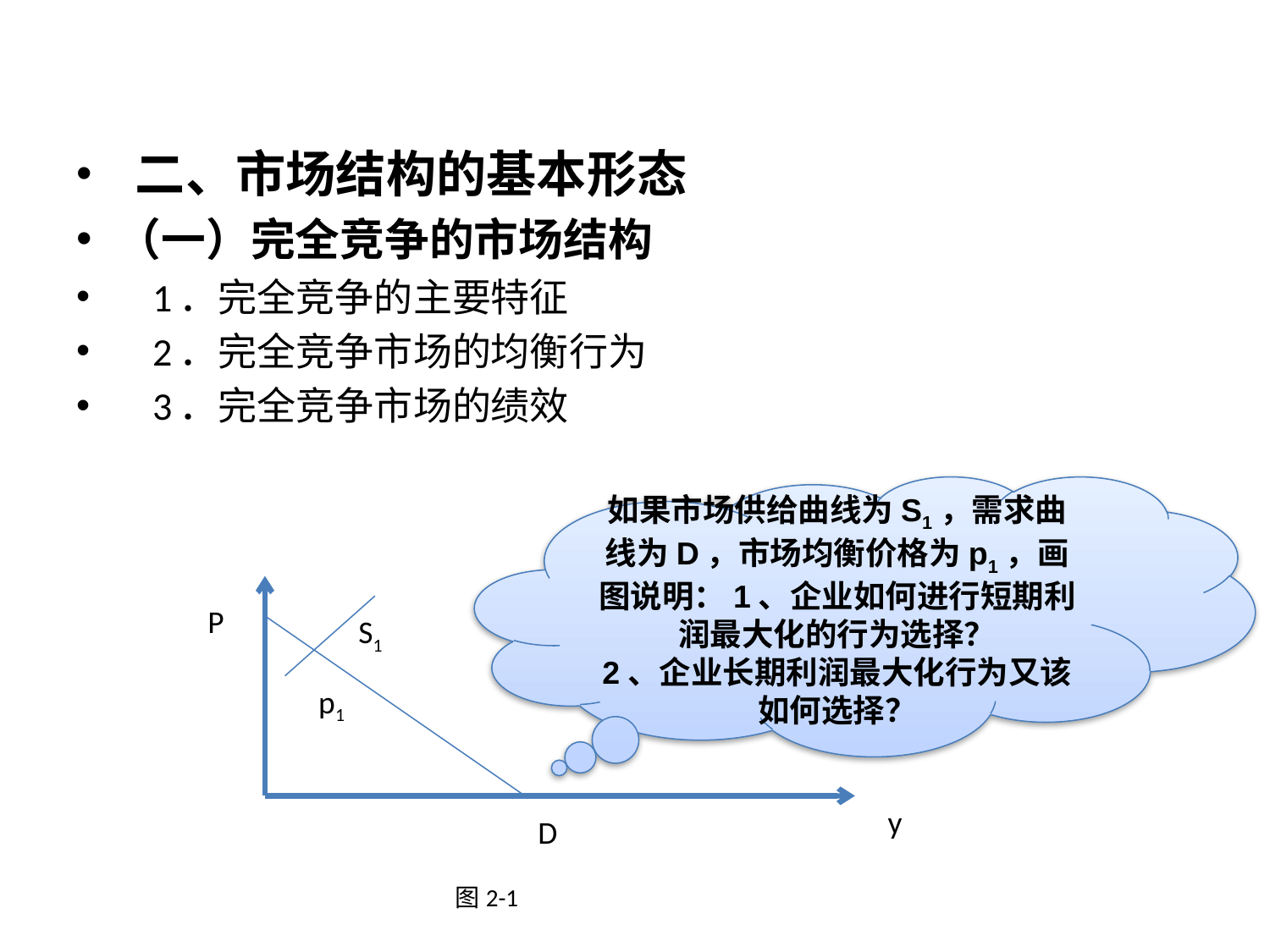

#
 二、市场结构的基本形态
（一）完全竞争的市场结构
    1．完全竞争的主要特征
    2．完全竞争市场的均衡行为
    3．完全竞争市场的绩效

如果市场供给曲线为S1，需求曲线为D，市场均衡价格为p1，画图说明：1、企业如何进行短期利润最大化的行为选择？
2、企业长期利润最大化行为又该如何选择？
P
S1
p1
y
D
图2-1